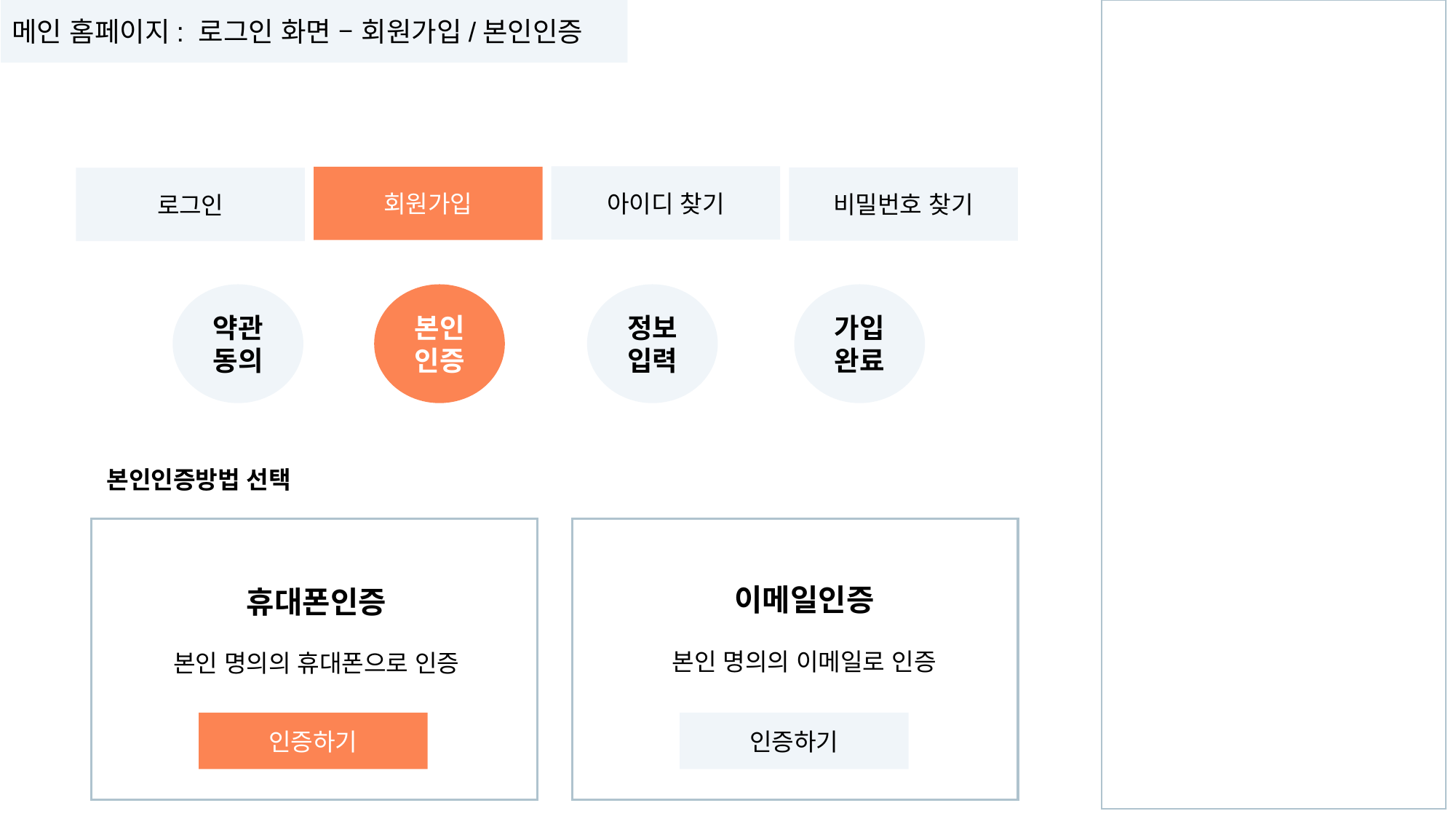

메인 홈페이지: 로그인 화면 – 회원가입/본인인증

아이디 찾기
회원가입
비밀번호 찾기
로그인
가입
완료
약관동의
정보입력
본인인증
본인인증방법 선택

이메일인증

본인 명의의 이메일로 인증
휴대폰인증

본인 명의의 휴대폰으로 인증
인증하기
인증하기
로그인 관련 문의사항은 다음 연락처로 문의해주시기 바랍니다.
T. 042-1234-5678